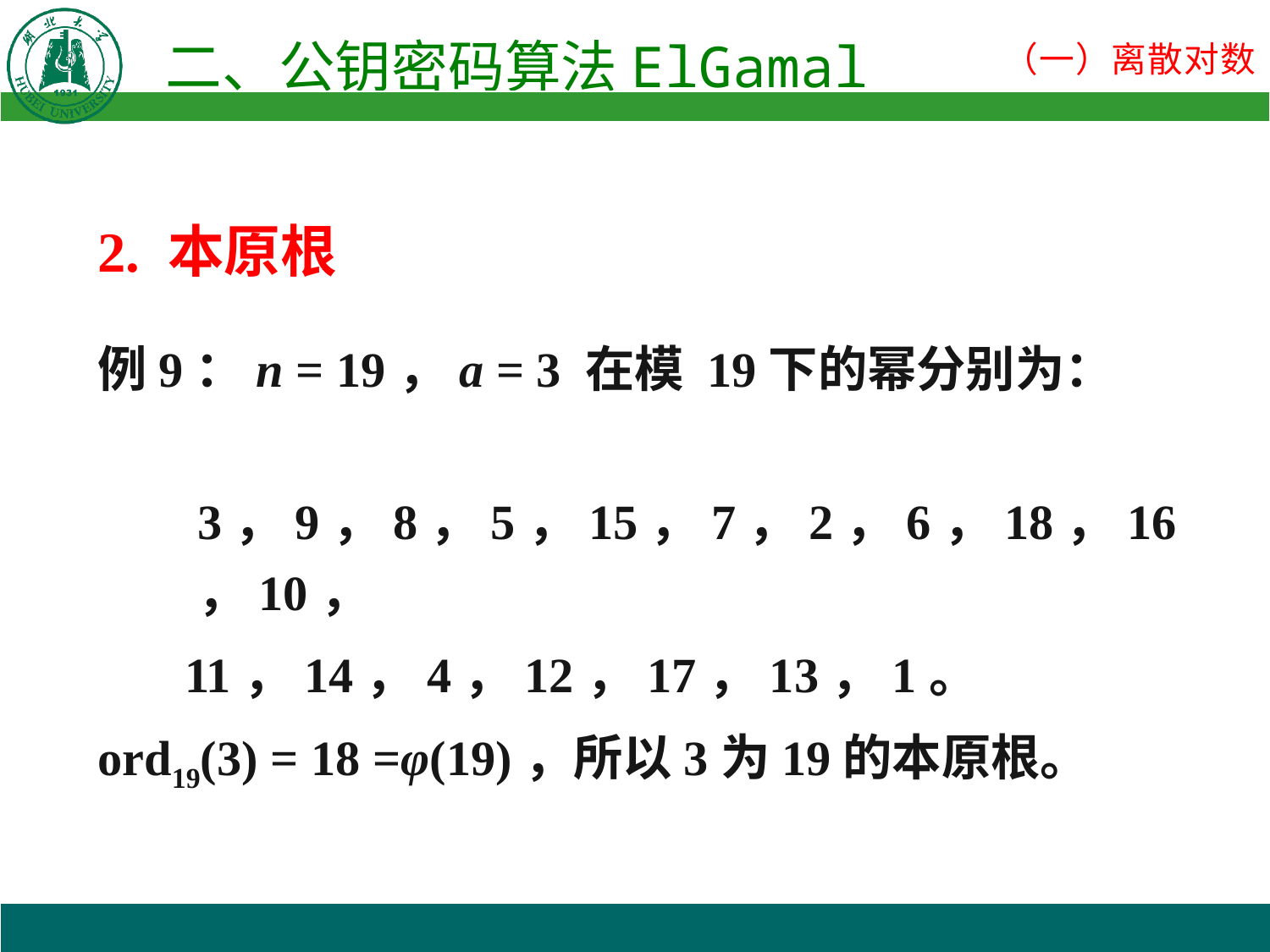

2. 本原根
例9：n = 19，a = 3 在模 19下的幂分别为：
  3，9，8，5，15，7，2，6，18，16，10，
  11，14，4，12，17，13，1。
ord19(3) = 18 =φ(19)，所以3为19的本原根。